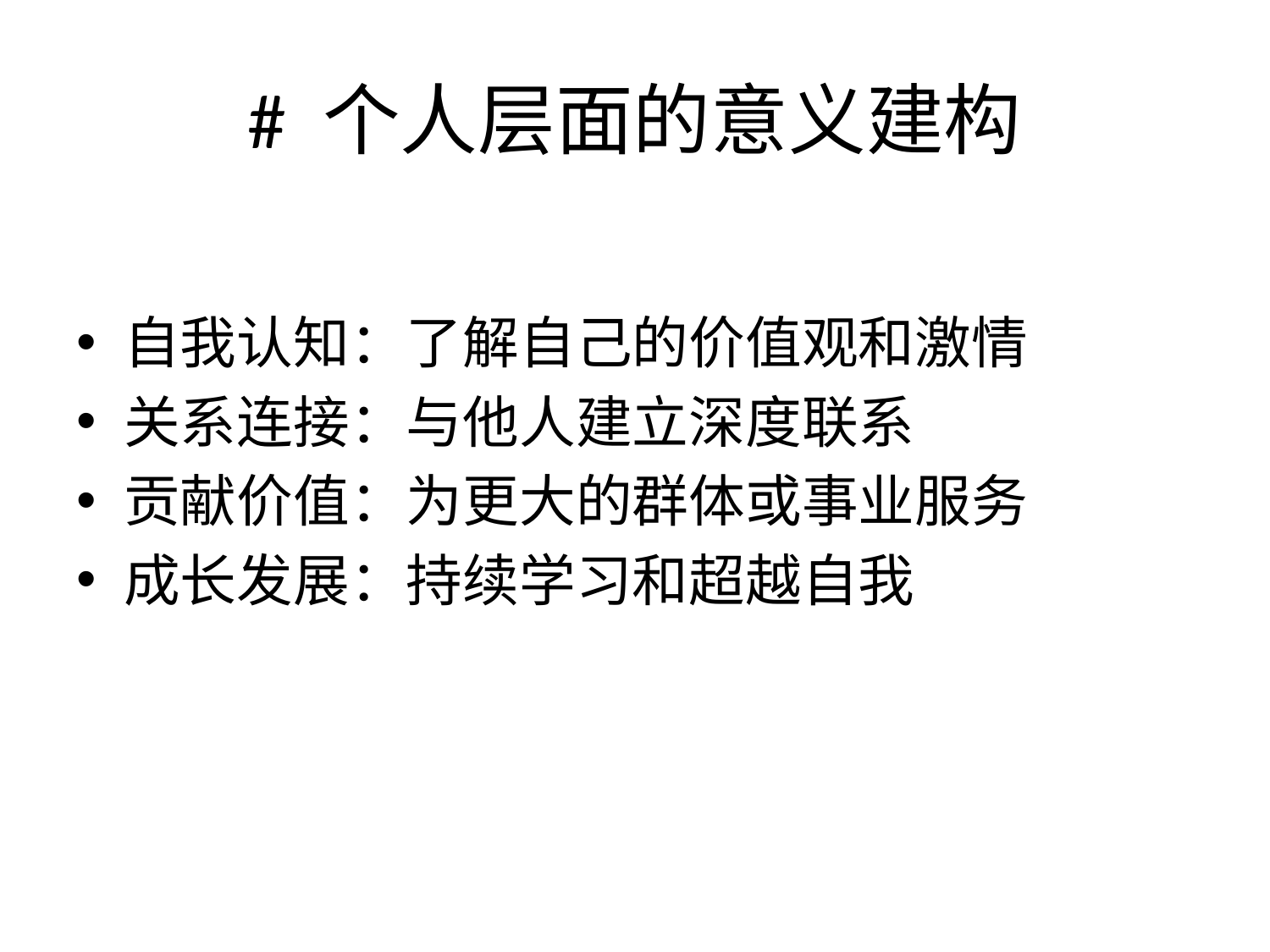

# # 个人层面的意义建构

自我认知：了解自己的价值观和激情
关系连接：与他人建立深度联系
贡献价值：为更大的群体或事业服务
成长发展：持续学习和超越自我